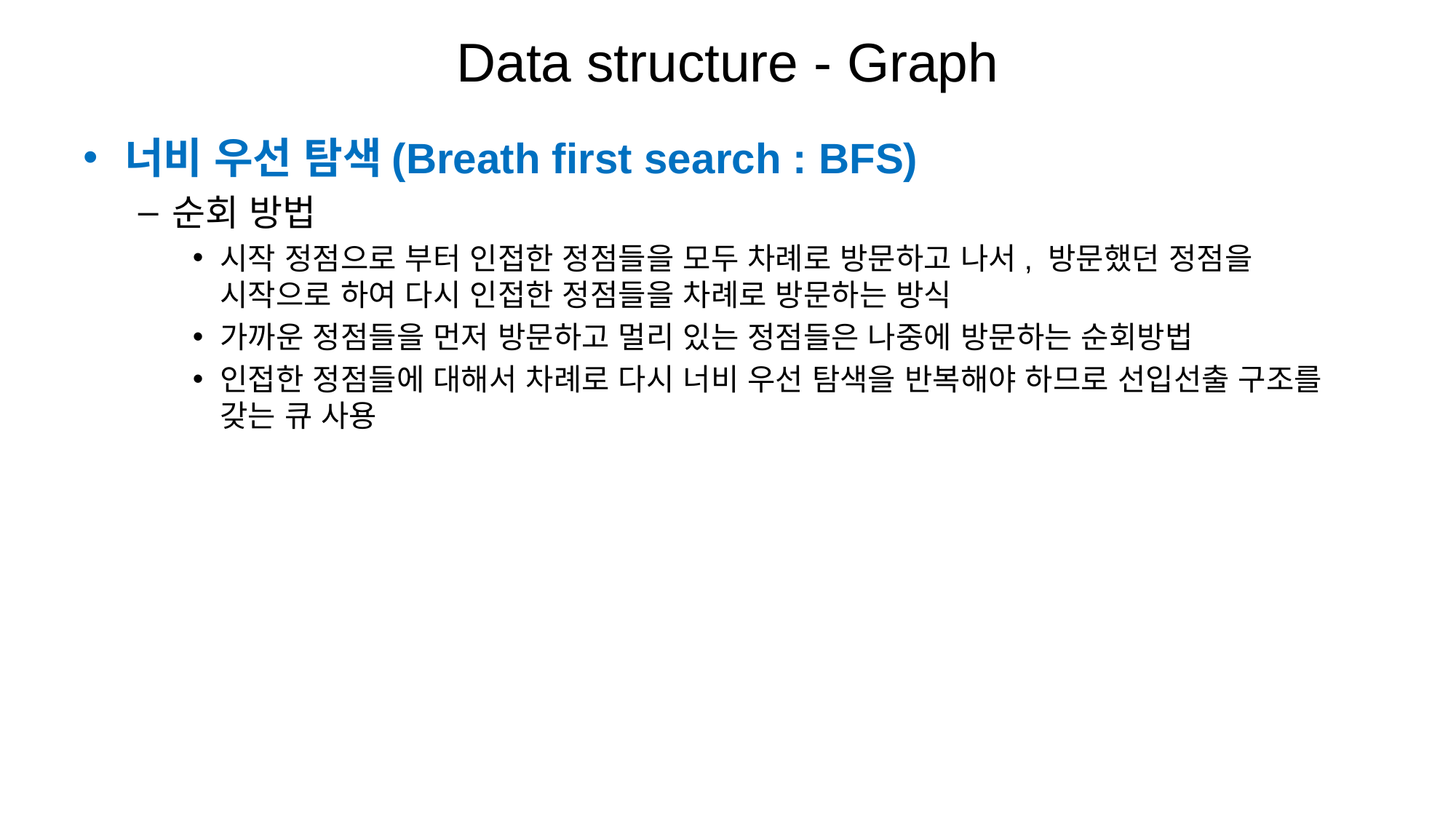

# Data structure - Graph
너비 우선 탐색(Breath first search : BFS)
순회 방법
시작 정점으로 부터 인접한 정점들을 모두 차례로 방문하고 나서, 방문했던 정점을 시작으로 하여 다시 인접한 정점들을 차례로 방문하는 방식
가까운 정점들을 먼저 방문하고 멀리 있는 정점들은 나중에 방문하는 순회방법
인접한 정점들에 대해서 차례로 다시 너비 우선 탐색을 반복해야 하므로 선입선출 구조를 갖는 큐 사용